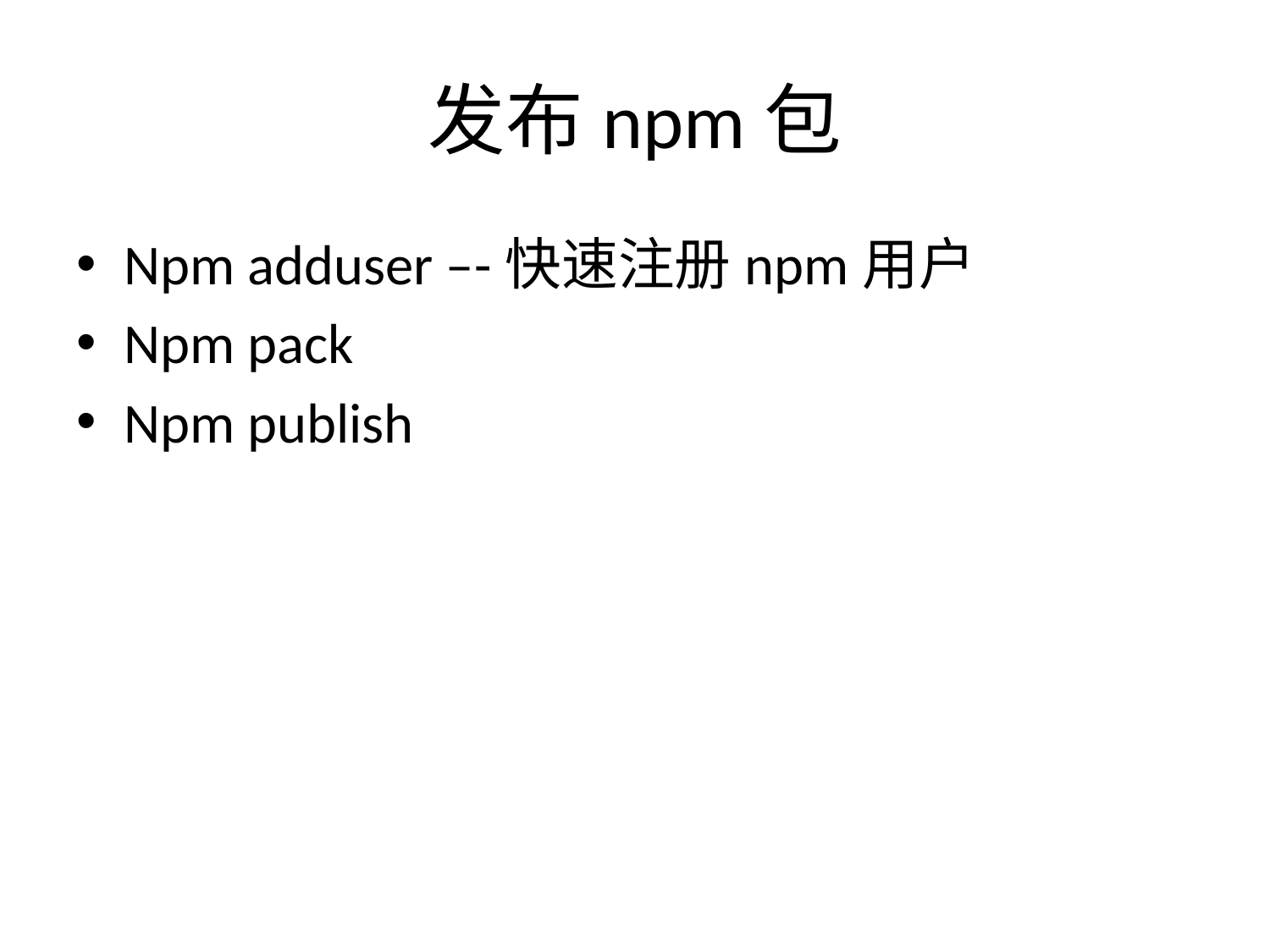

# 发布npm包
Npm adduser –-快速注册npm用户
Npm pack
Npm publish